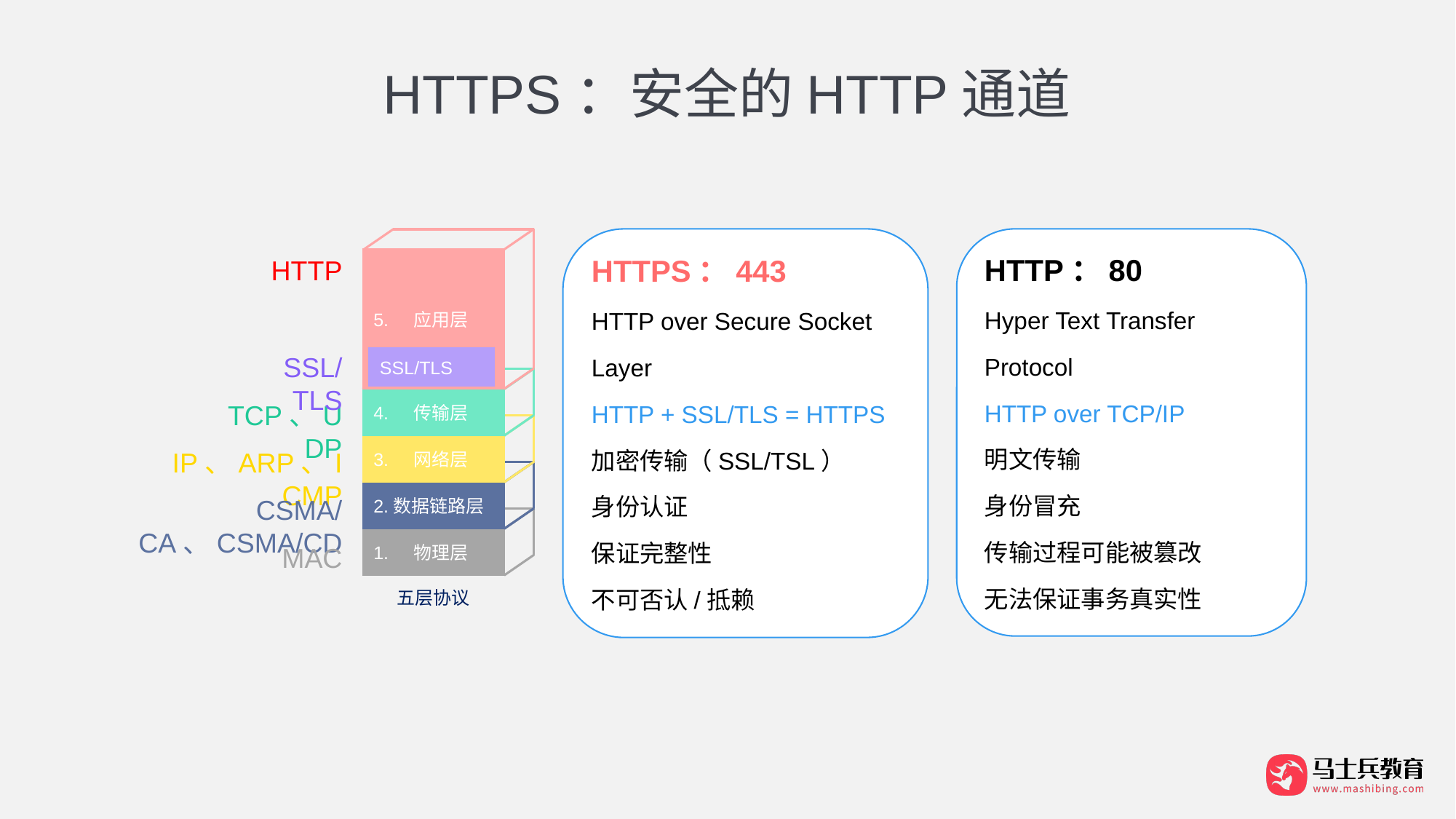

# HTTPS：安全的HTTP通道
HTTPS：443
HTTP over Secure Socket Layer
HTTP + SSL/TLS = HTTPS
加密传输（SSL/TSL）
身份认证
保证完整性
不可否认/抵赖
HTTP：80
Hyper Text Transfer Protocol
HTTP over TCP/IP
明文传输
身份冒充
传输过程可能被篡改
无法保证事务真实性
5.    应用层
4.    传输层
3.    网络层
2.数据链路层
1.    物理层
五层协议
HTTP
TCP、UDP
IP、ARP、ICMP
CSMA/CA、CSMA/CD
MAC
SSL/TLS
SSL/TLS